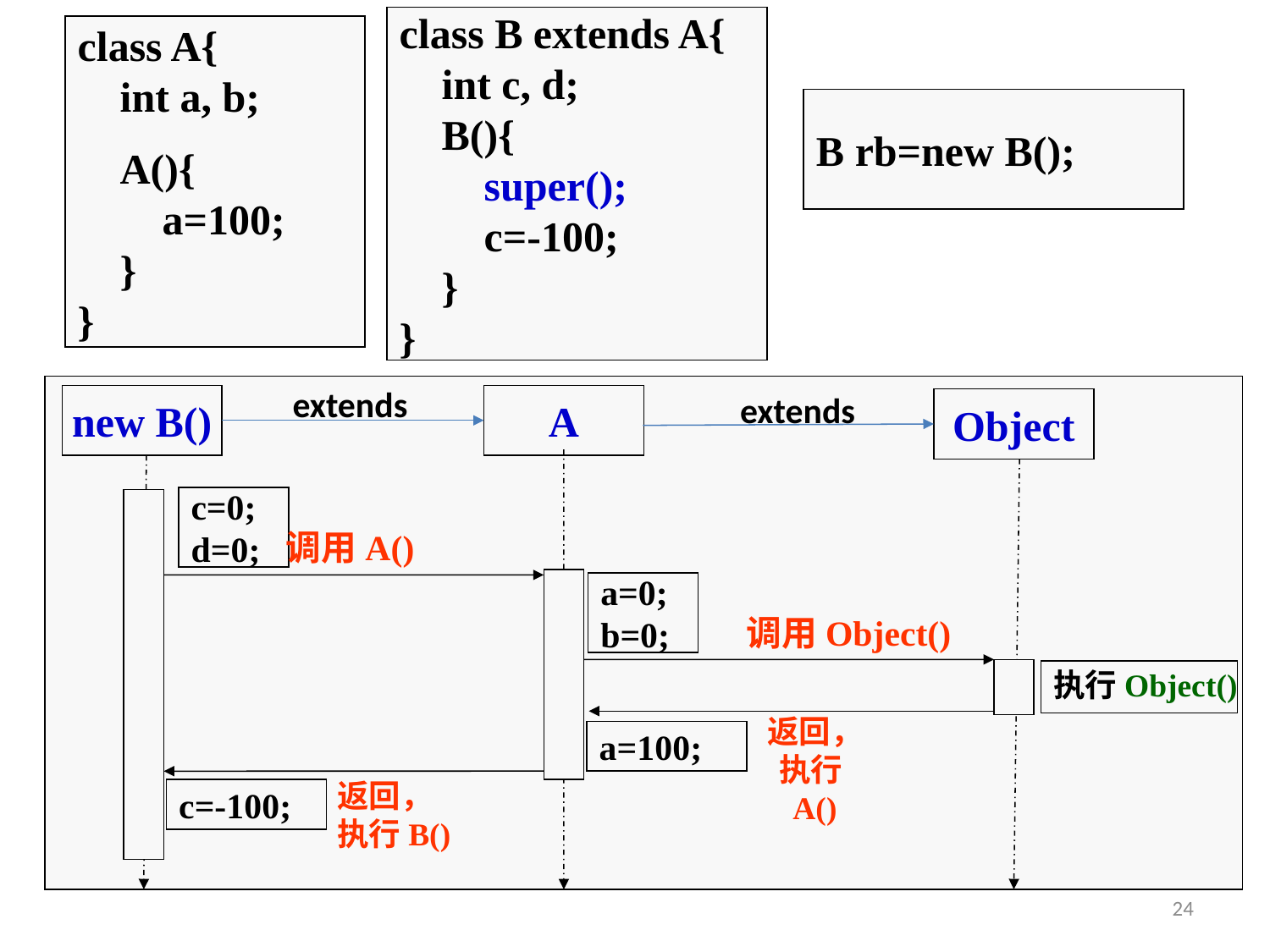

class B extends A{
    int c, d;
    B(){
        super();
        c=-100;
    }
}
class A{
    int a, b;

    A(){
        a=100;
    }
}
B rb=new B();

extends
extends
new B()
A
Object

c=0;
d=0;

调用A()

a=0;
b=0;

调用Object()

执行Object()
返回，执行A()

a=100;
返回，执行B()

c=-100;
24